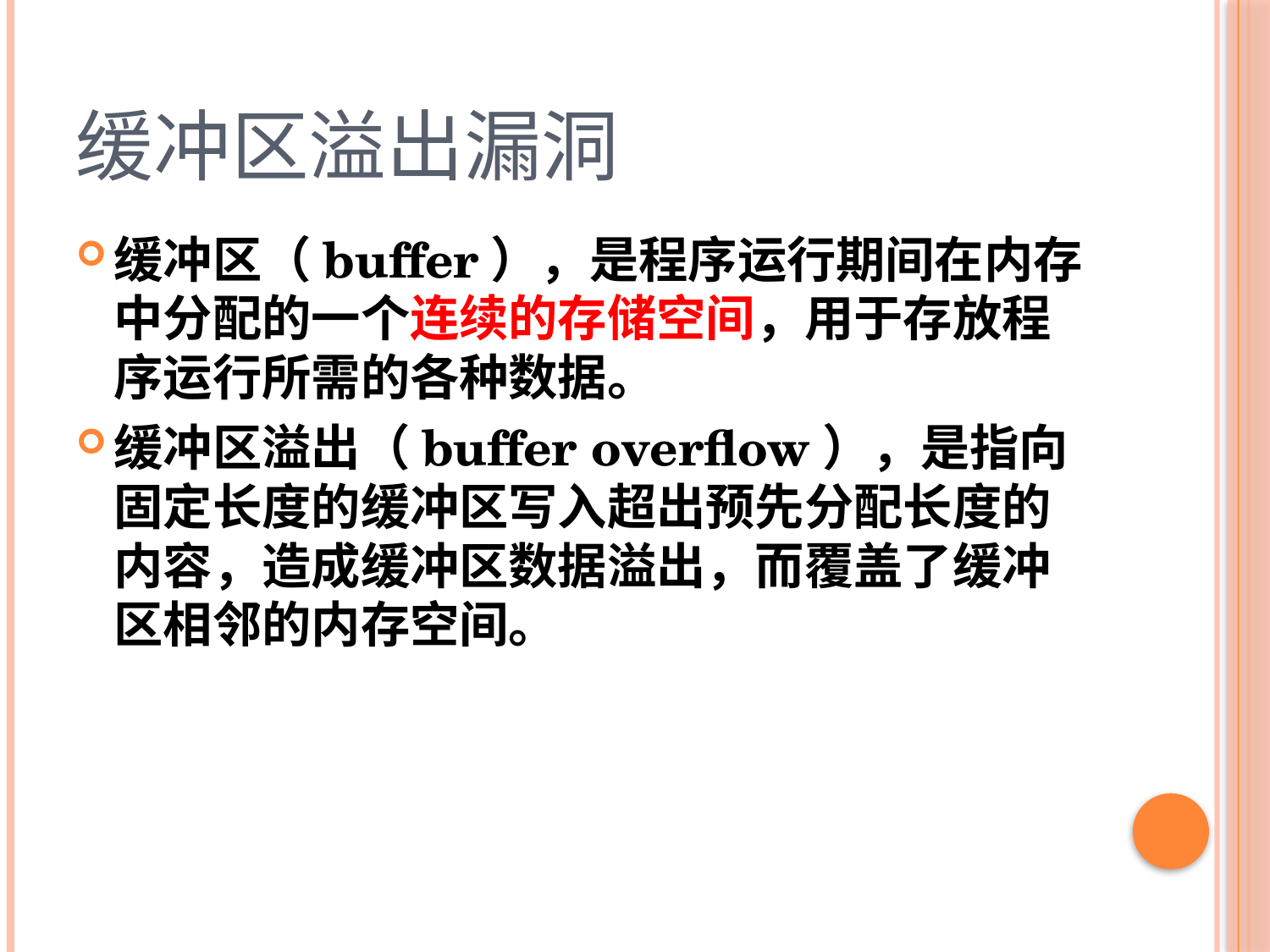

# 缓冲区溢出漏洞
缓冲区（buffer），是程序运行期间在内存中分配的一个连续的存储空间，用于存放程序运行所需的各种数据。
缓冲区溢出（buffer overflow），是指向固定长度的缓冲区写入超出预先分配长度的内容，造成缓冲区数据溢出，而覆盖了缓冲区相邻的内存空间。